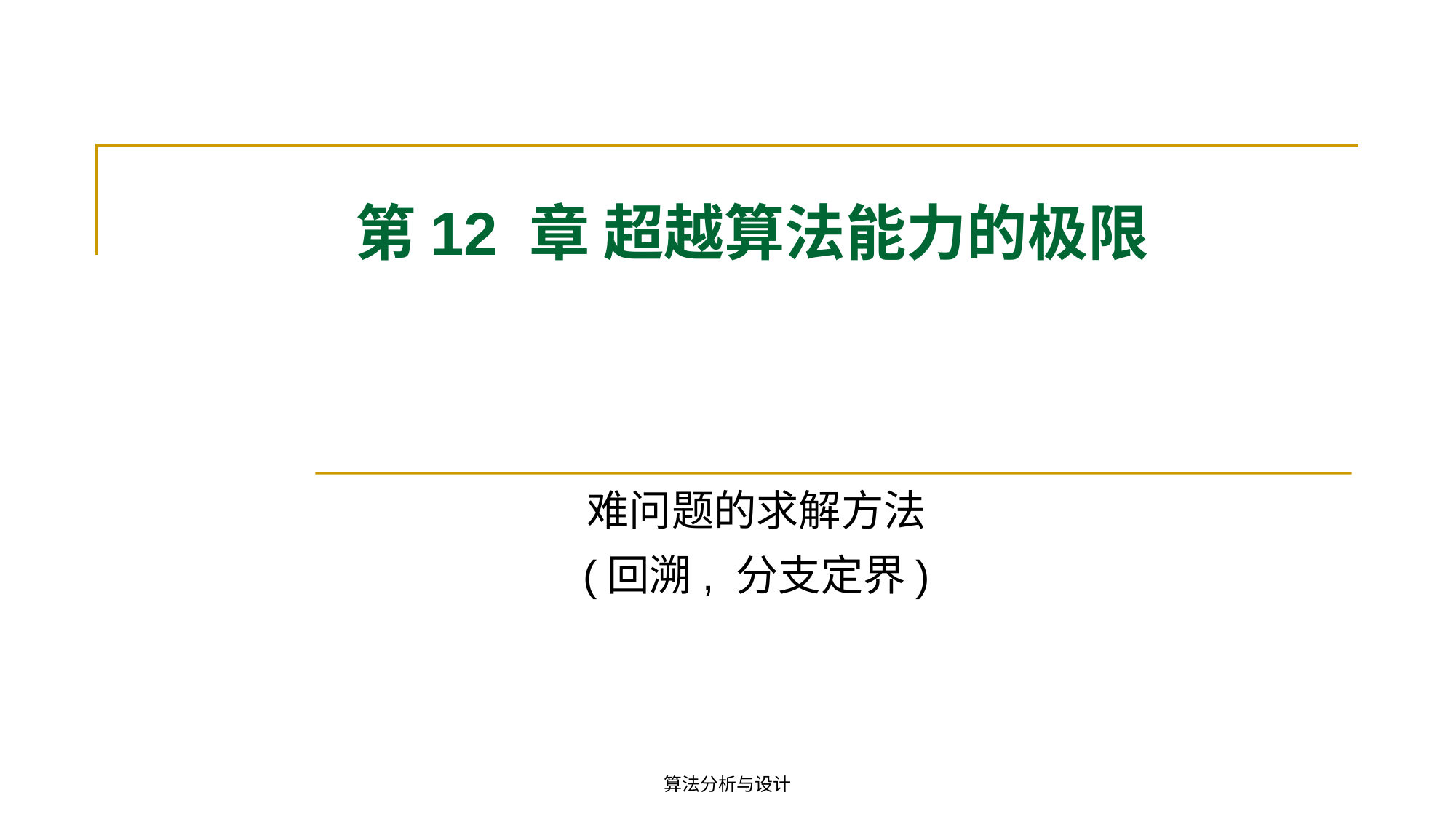

# 第12 章 超越算法能力的极限
难问题的求解方法
(回溯, 分支定界)
算法分析与设计